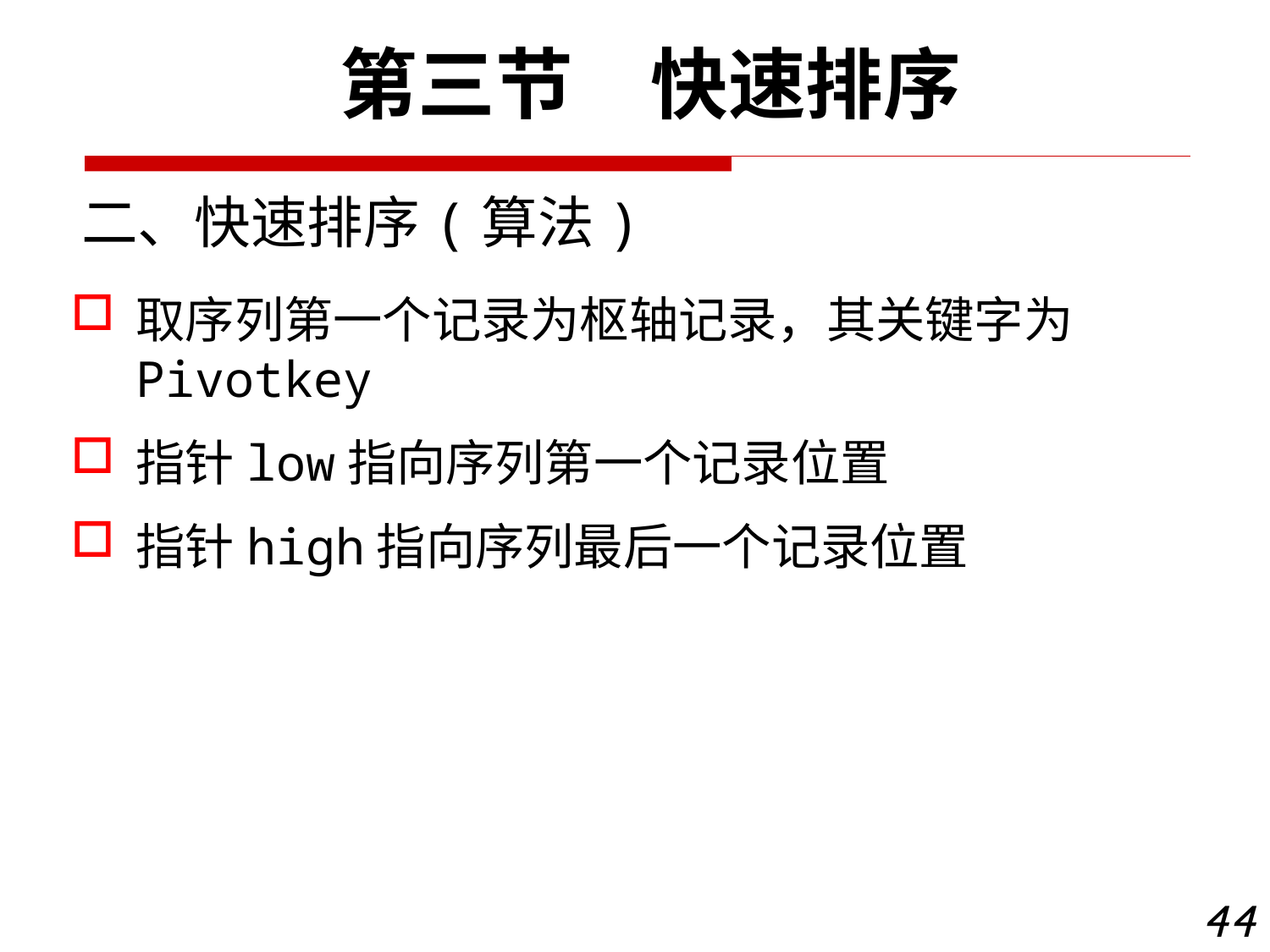

第三节　快速排序
二、快速排序(算法)
取序列第一个记录为枢轴记录，其关键字为Pivotkey
指针low指向序列第一个记录位置
指针high指向序列最后一个记录位置
44